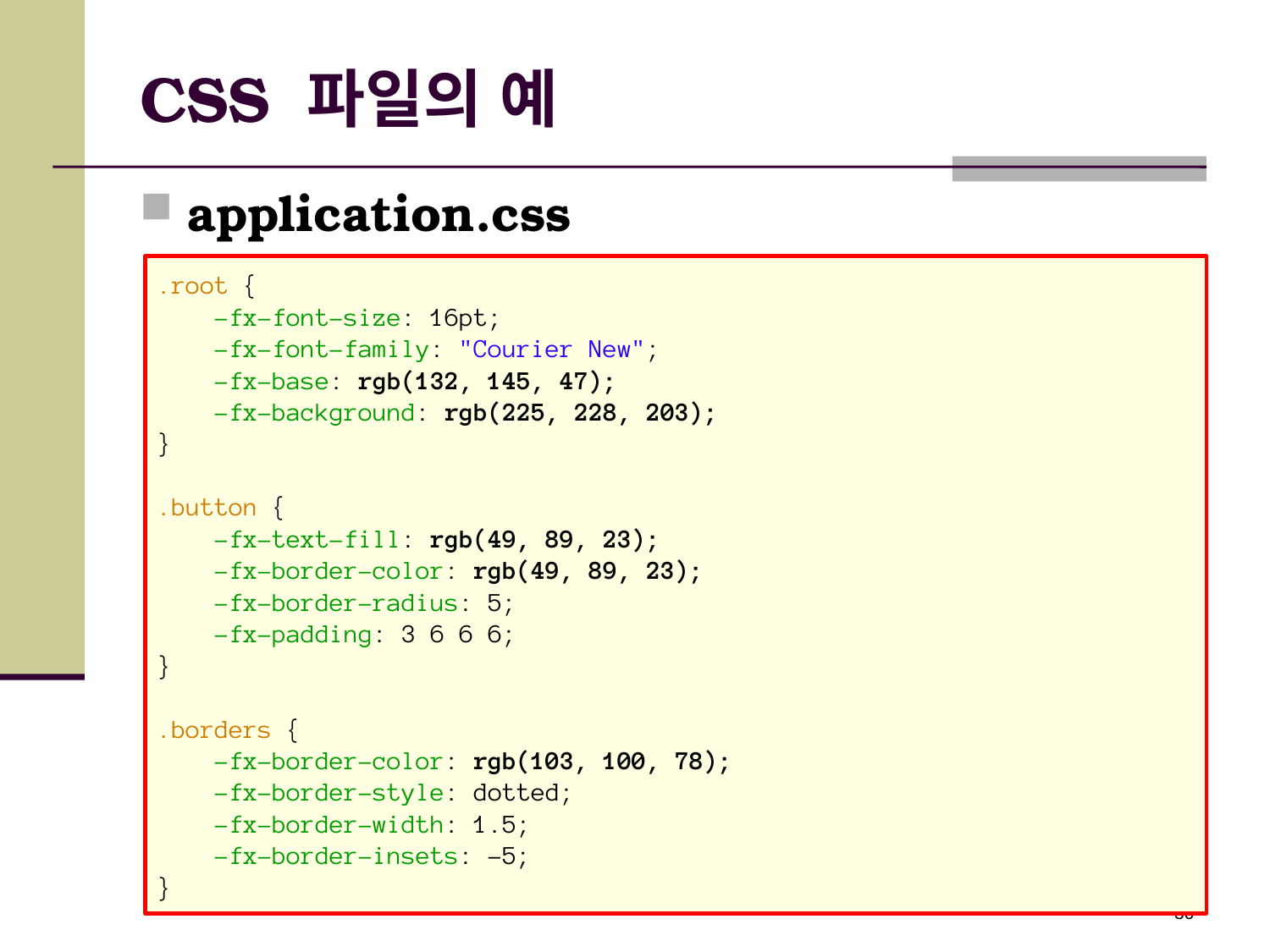

# CSS 파일의 예
application.css
.root {
    -fx-font-size: 16pt;
    -fx-font-family: "Courier New";
    -fx-base: rgb(132, 145, 47);
    -fx-background: rgb(225, 228, 203);
}

.button {
    -fx-text-fill: rgb(49, 89, 23);
    -fx-border-color: rgb(49, 89, 23);
    -fx-border-radius: 5;
    -fx-padding: 3 6 6 6;
}

.borders {
    -fx-border-color: rgb(103, 100, 78);
    -fx-border-style: dotted;
    -fx-border-width: 1.5;
    -fx-border-insets: -5;
}
36